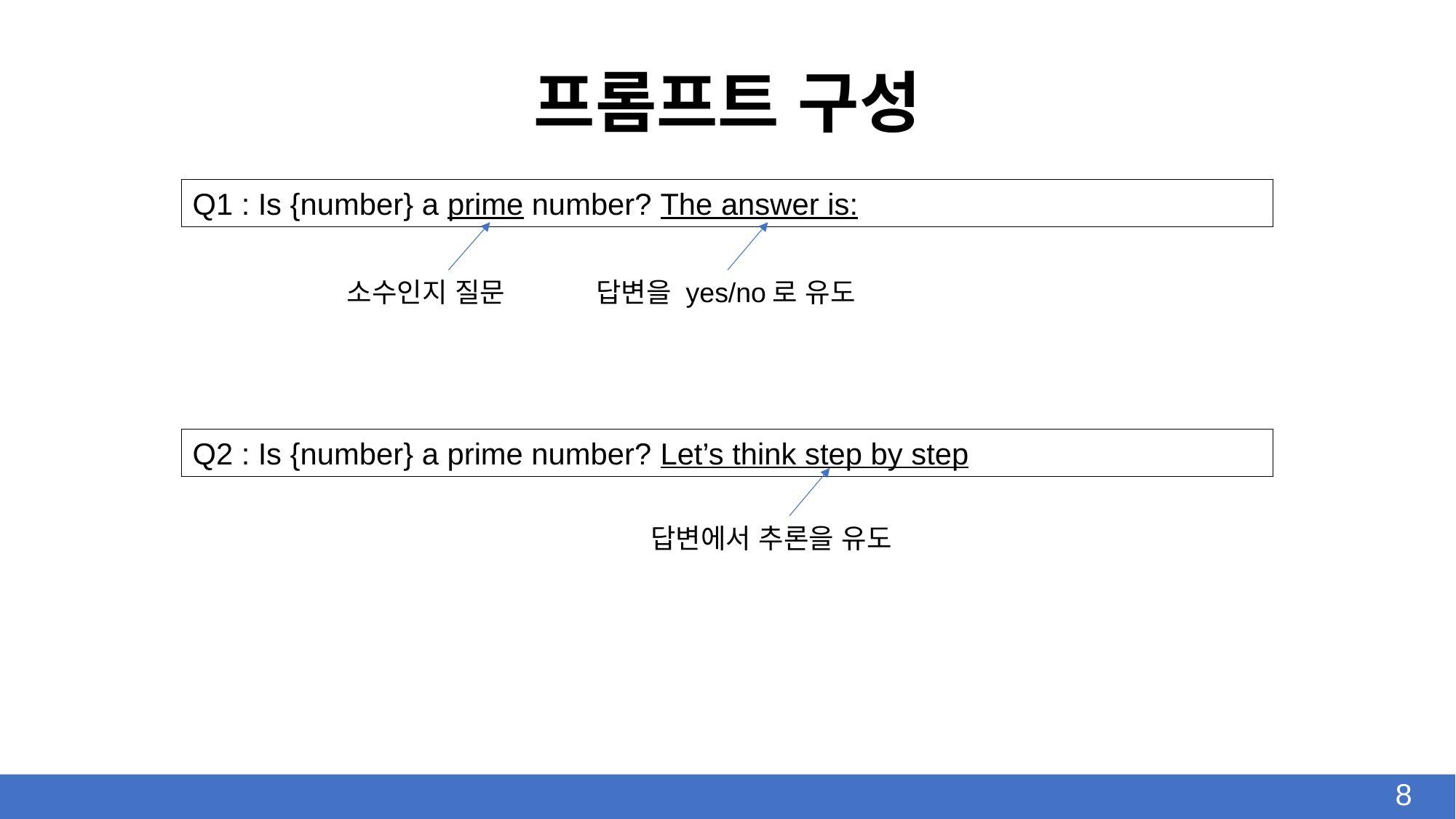

프롬프트 구성
Q1 : Is {number} a prime number? The answer is:
소수인지 질문
답변을 yes/no로 유도
Q2 : Is {number} a prime number? Let’s think step by step
답변에서 추론을 유도

8